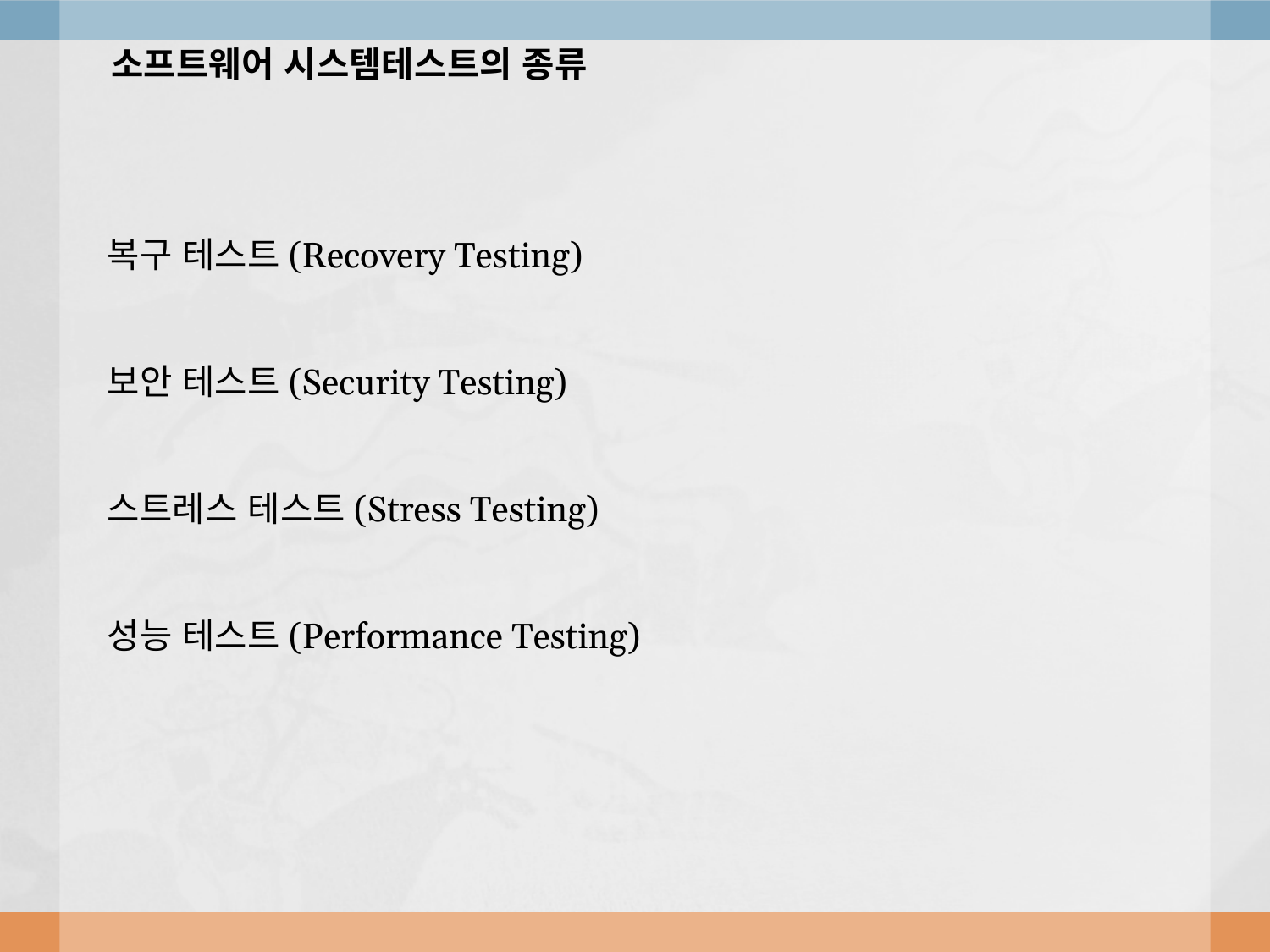

소프트웨어 시스템테스트의 종류
복구 테스트(Recovery Testing)

보안 테스트(Security Testing)

스트레스 테스트(Stress Testing)

성능 테스트(Performance Testing)